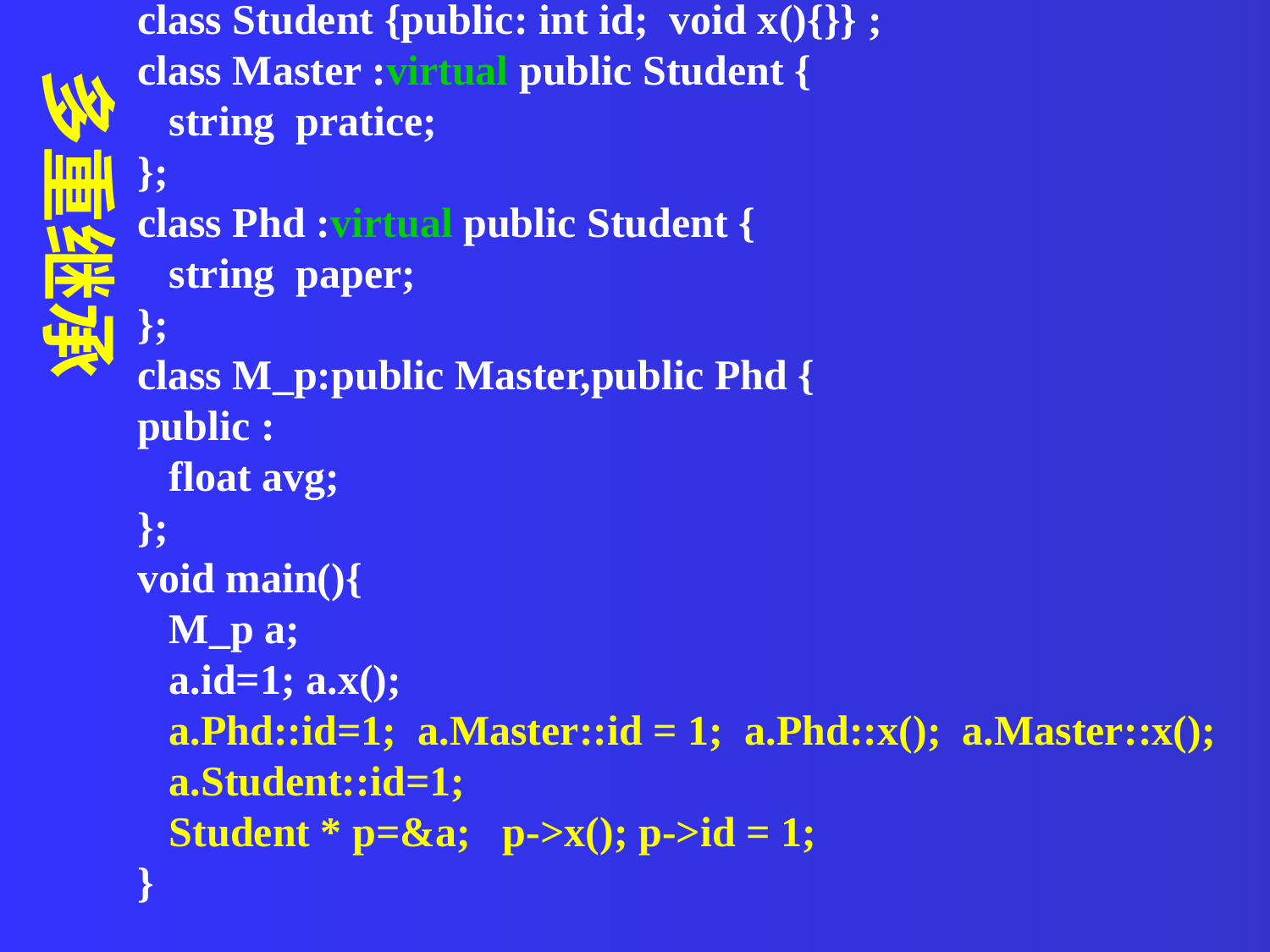

class Student {public: int id;  void x(){}} ;
class Master :virtual public Student {
   string  pratice;
};
class Phd :virtual public Student {
   string  paper;
};
class M_p:public Master,public Phd {
public :
   float avg;
};
void main(){
   M_p a;
   a.id=1; a.x();
   a.Phd::id=1;  a.Master::id = 1;  a.Phd::x();  a.Master::x();
   a.Student::id=1;
   Student * p=&a;   p->x(); p->id = 1;
}
多重继承